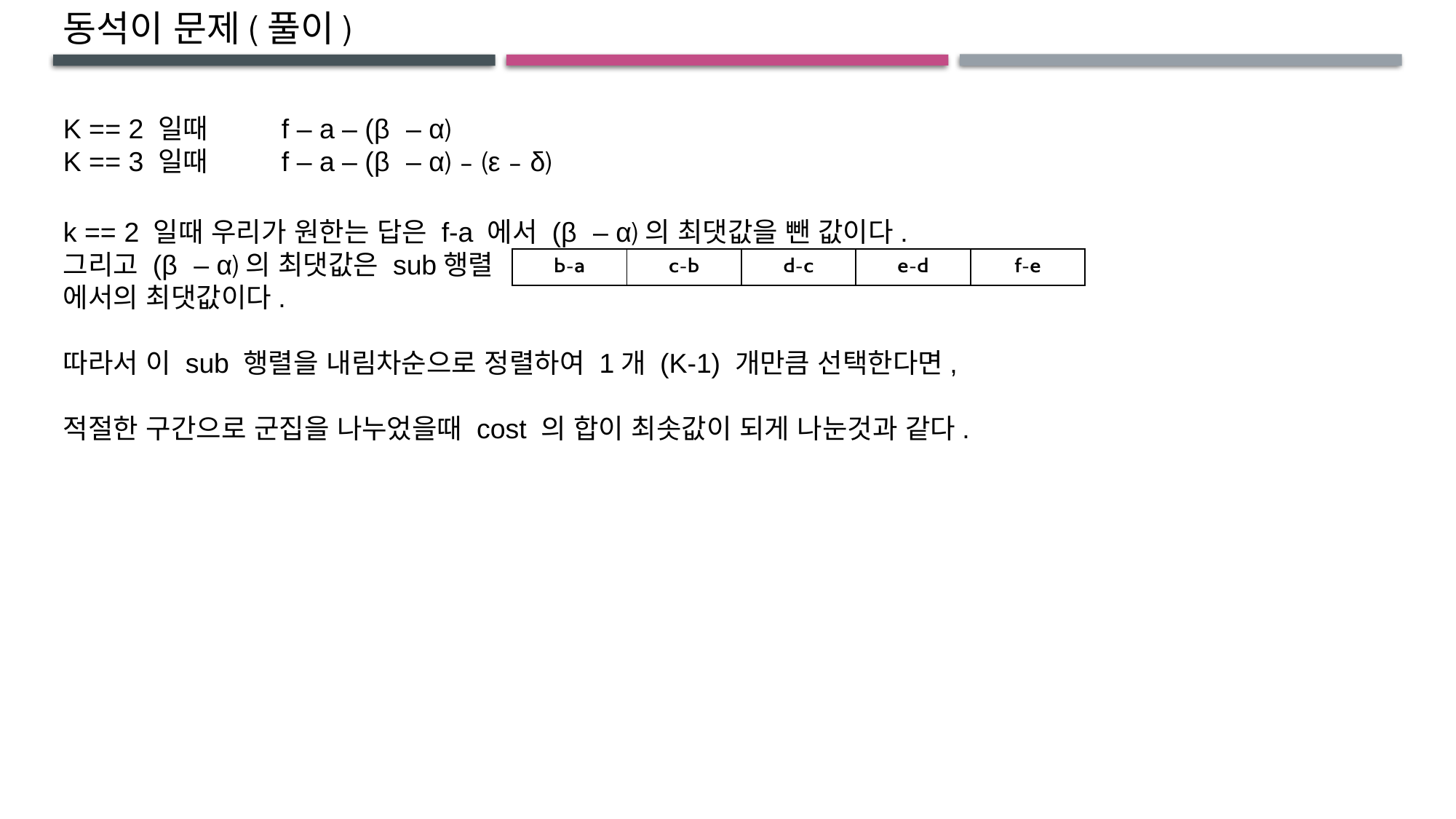

동석이 문제(풀이)
K == 2 일때	f – a – (β  – α)
K == 3 일때	f – a – (β  – α) – (ε – δ)
k == 2 일때 우리가 원한는 답은 f-a 에서 (β  – α)의 최댓값을 뺀 값이다.
그리고 (β  – α)의 최댓값은 sub행렬
에서의 최댓값이다.

따라서 이 sub 행렬을 내림차순으로 정렬하여 1개 (K-1) 개만큼 선택한다면,

적절한 구간으로 군집을 나누었을때 cost 의 합이 최솟값이 되게 나눈것과 같다.
| b-a | c-b | d-c | e-d | f-e |
| --- | --- | --- | --- | --- |